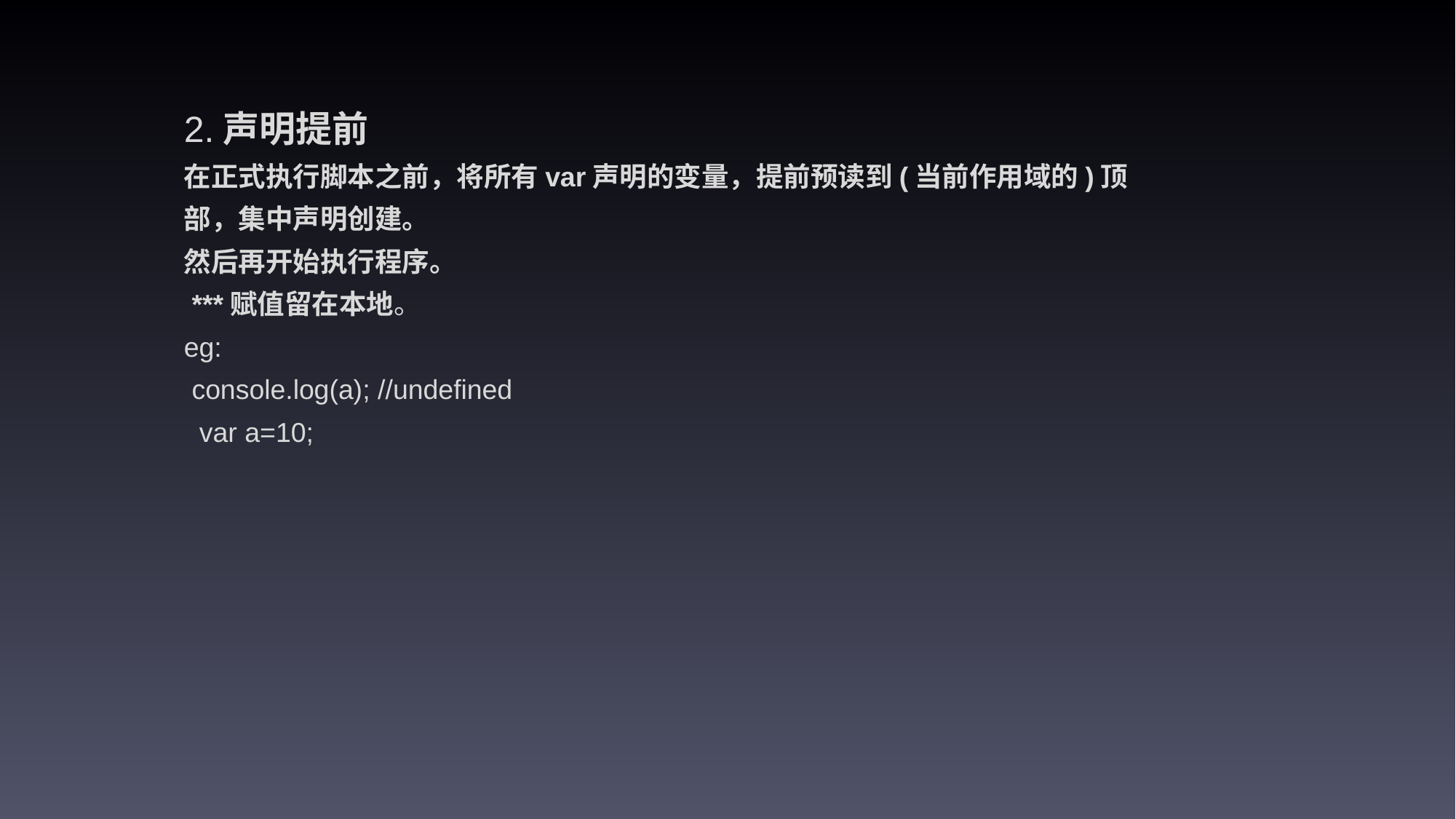

2.声明提前
在正式执行脚本之前，将所有var声明的变量，提前预读到(当前作用域的)顶部，集中声明创建。
然后再开始执行程序。
 ***赋值留在本地。
eg:
 console.log(a); //undefined
  var a=10;